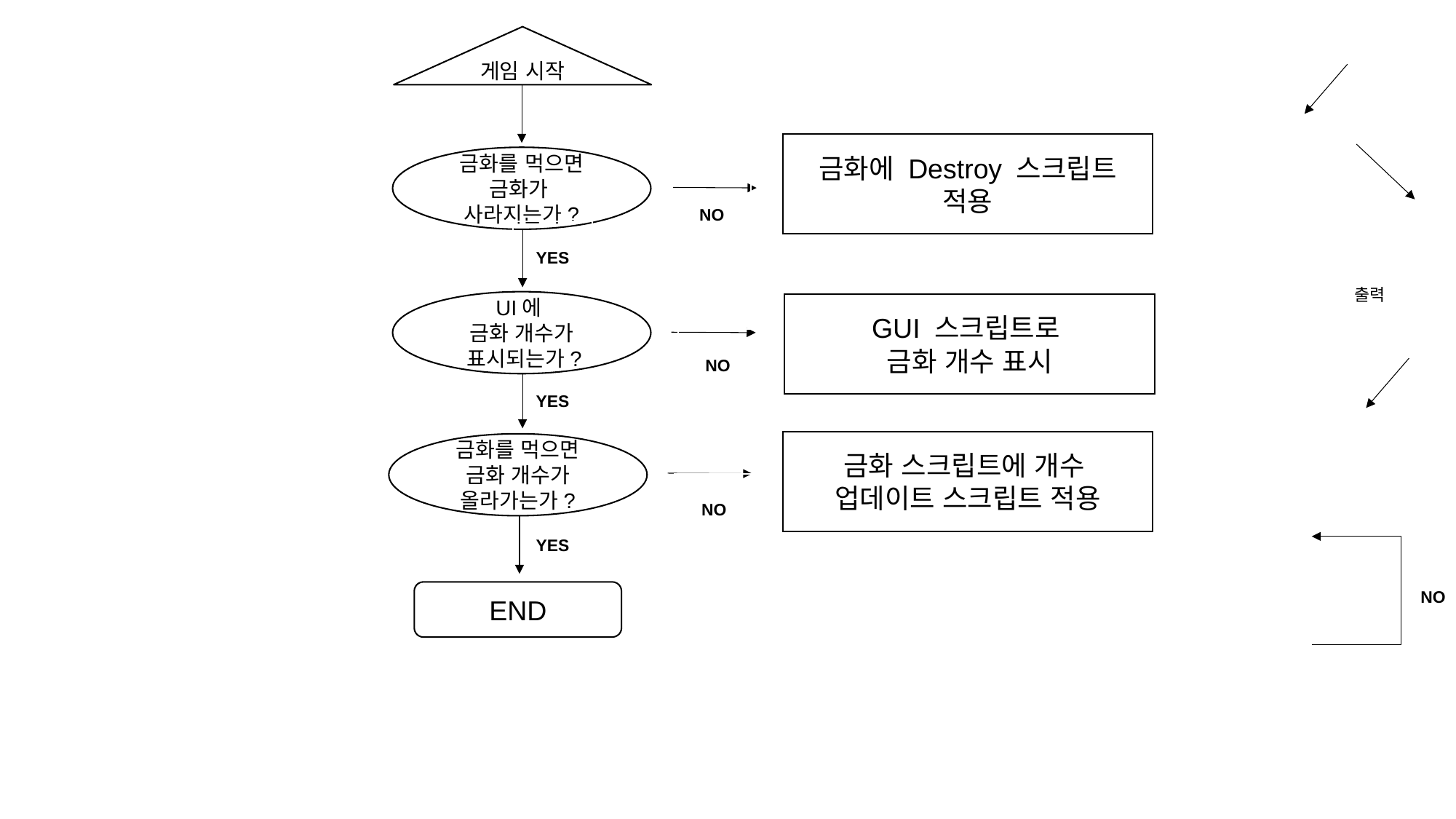

게임 시작
금화에 Destroy 스크립트
적용
금화를 먹으면 금화가
사라지는가?
NO
YES
출력
UI에
금화 개수가
 표시되는가?
GUI 스크립트로
금화 개수 표시
NO
YES
금화 스크립트에 개수
업데이트 스크립트 적용
금화를 먹으면
금화 개수가 올라가는가?
NO
YES
NO
END